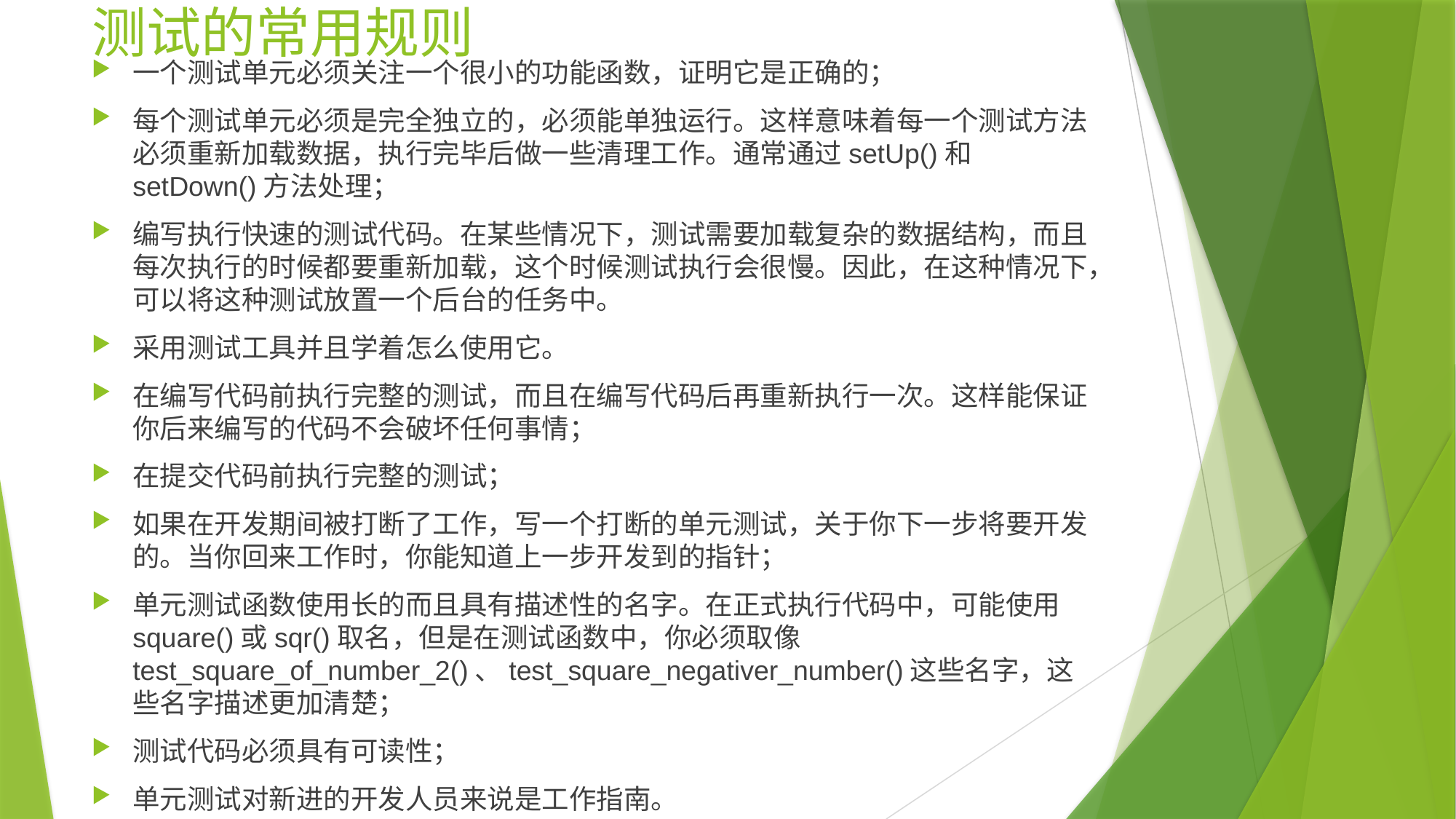

# 测试的常用规则
一个测试单元必须关注一个很小的功能函数，证明它是正确的；
每个测试单元必须是完全独立的，必须能单独运行。这样意味着每一个测试方法必须重新加载数据，执行完毕后做一些清理工作。通常通过setUp()和setDown()方法处理；
编写执行快速的测试代码。在某些情况下，测试需要加载复杂的数据结构，而且每次执行的时候都要重新加载，这个时候测试执行会很慢。因此，在这种情况下，可以将这种测试放置一个后台的任务中。
采用测试工具并且学着怎么使用它。
在编写代码前执行完整的测试，而且在编写代码后再重新执行一次。这样能保证你后来编写的代码不会破坏任何事情；
在提交代码前执行完整的测试；
如果在开发期间被打断了工作，写一个打断的单元测试，关于你下一步将要开发的。当你回来工作时，你能知道上一步开发到的指针；
单元测试函数使用长的而且具有描述性的名字。在正式执行代码中，可能使用square()或sqr()取名，但是在测试函数中，你必须取像test_square_of_number_2()、test_square_negativer_number()这些名字，这些名字描述更加清楚；
测试代码必须具有可读性；
单元测试对新进的开发人员来说是工作指南。